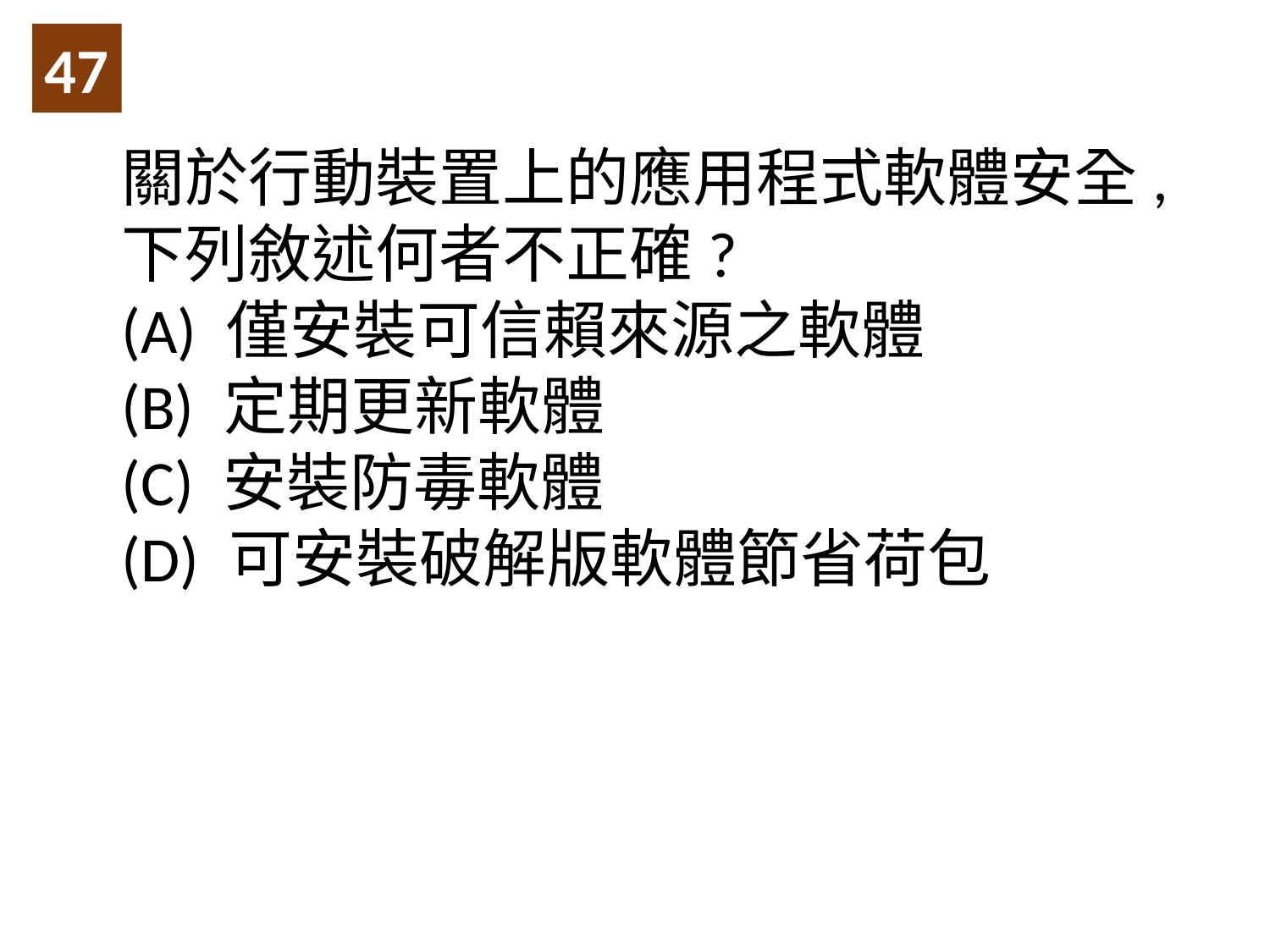

47
關於行動裝置上的應用程式軟體安全,下列敘述何者不正確?
(A) 僅安裝可信賴來源之軟體
(B) 定期更新軟體
(C) 安裝防毒軟體
(D) 可安裝破解版軟體節省荷包